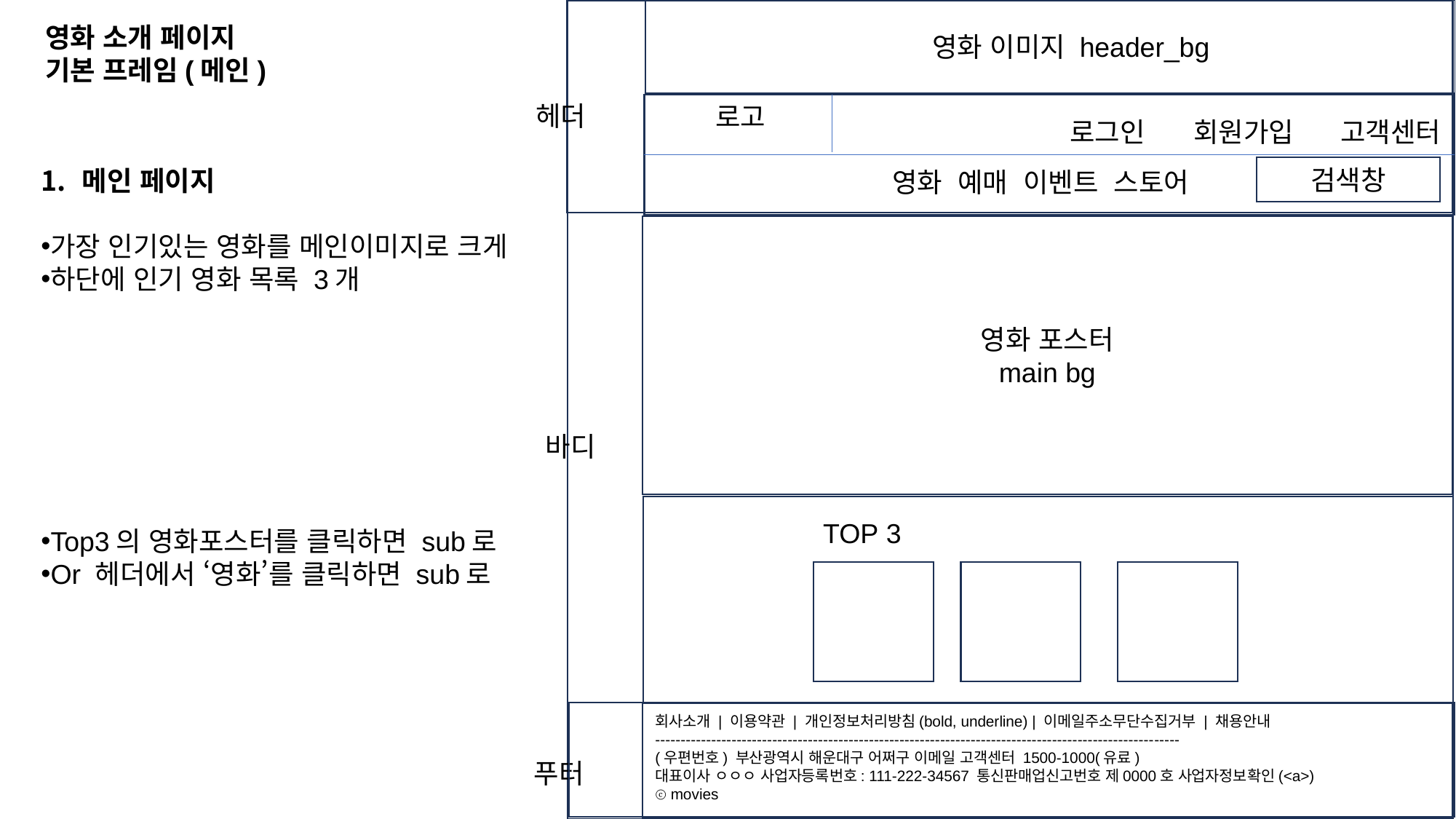

영화 소개 페이지
기본 프레임(메인)
영화 이미지 header_bg
헤더
로고

로그인
회원가입
고객센터
검색창
메인 페이지

가장 인기있는 영화를 메인이미지로 크게
하단에 인기 영화 목록 3개

Top3의 영화포스터를 클릭하면 sub로
Or 헤더에서 ‘영화’를 클릭하면 sub로
영화  예매  이벤트  스토어
영화 포스터
main bg
바디

TOP 3

회사소개 | 이용약관 | 개인정보처리방침(bold, underline) | 이메일주소무단수집거부 | 채용안내
-------------------------------------------------------------------------------------------------------
(우편번호) 부산광역시 해운대구 어쩌구 이메일 고객센터 1500-1000(유료)
대표이사 ㅇㅇㅇ 사업자등록번호: 111-222-34567 통신판매업신고번호 제0000호 사업자정보확인(<a>)
ⓒ movies
푸터